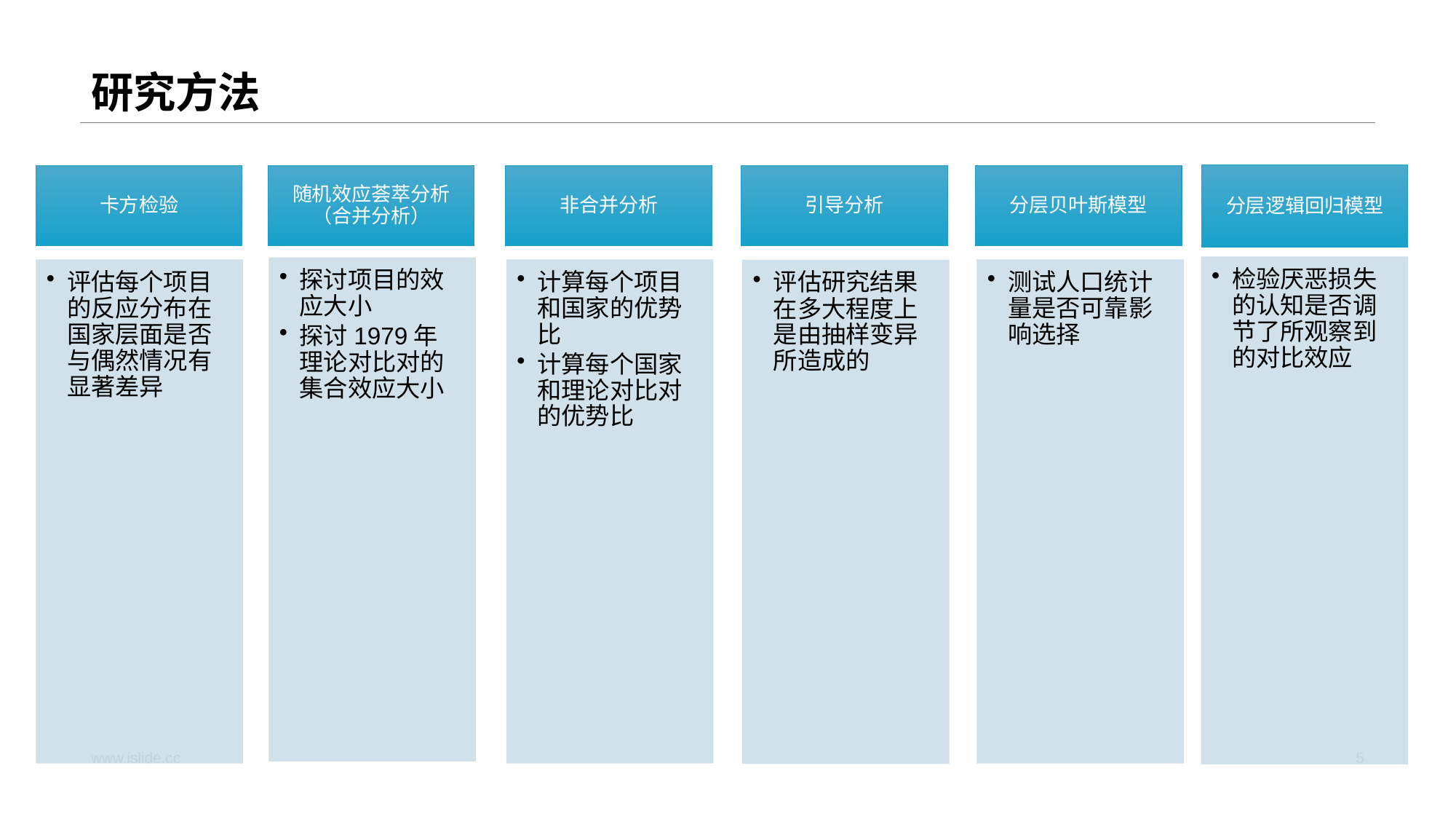

# 研究方法
卡方检验
评估每个项目的反应分布在国家层面是否与偶然情况有显著差异
引导分析
评估研究结果在多大程度上是由抽样变异所造成的
非合并分析
计算每个项目和国家的优势比
计算每个国家和理论对比对的优势比
随机效应荟萃分析（合并分析）
探讨项目的效应大小
探讨1979年理论对比对的集合效应大小
分层贝叶斯模型
测试人口统计量是否可靠影响选择
分层逻辑回归模型
检验厌恶损失的认知是否调节了所观察到的对比效应
www.islide.cc
5